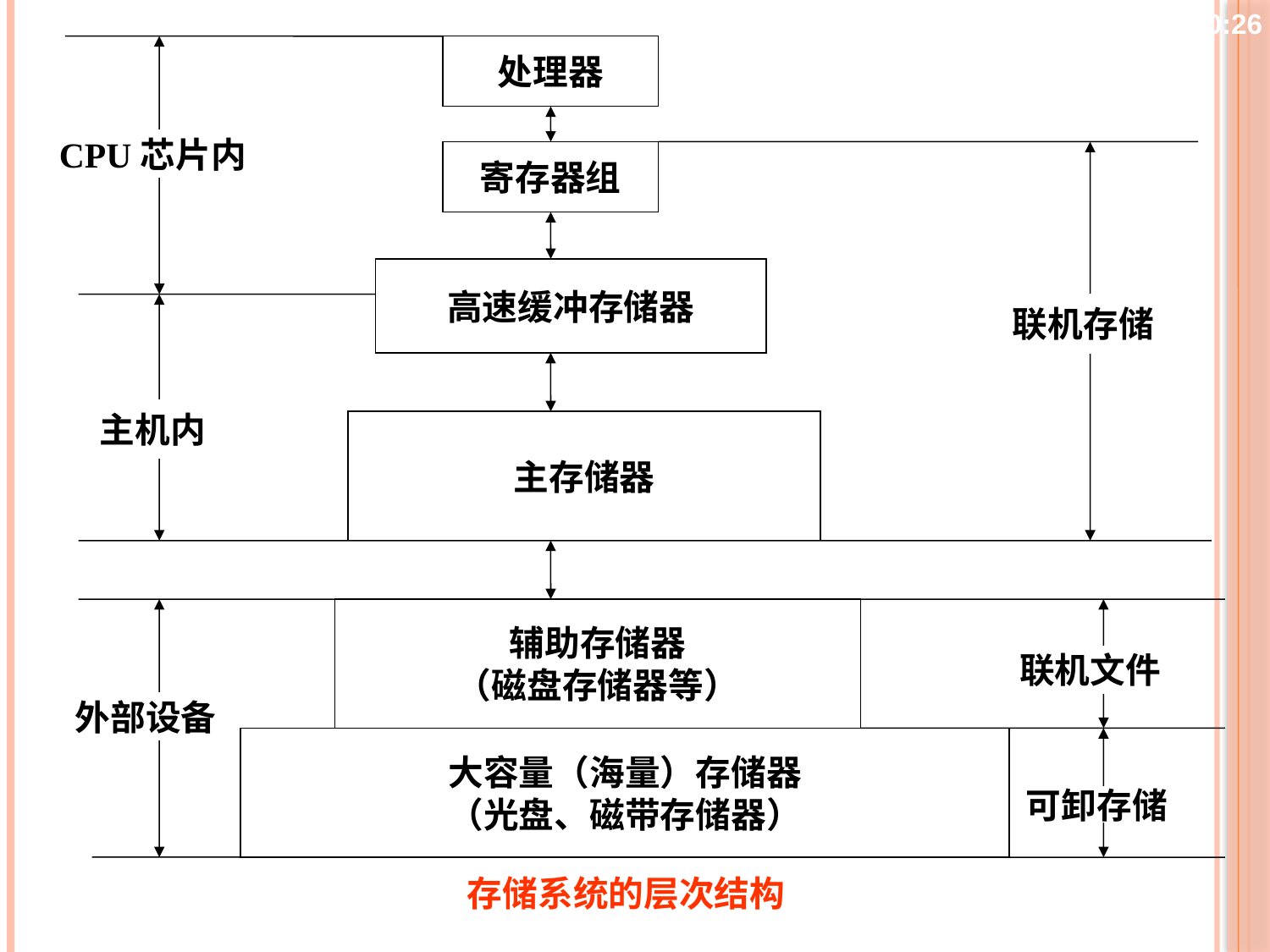

10:26

处理器

CPU芯片内
寄存器组

高速缓冲存储器

联机存储

主机内
主存储器

辅助存储器
（磁盘存储器等）

联机文件
外部设备
大容量（海量）存储器
（光盘、磁带存储器）

可卸存储

 存储系统的层次结构